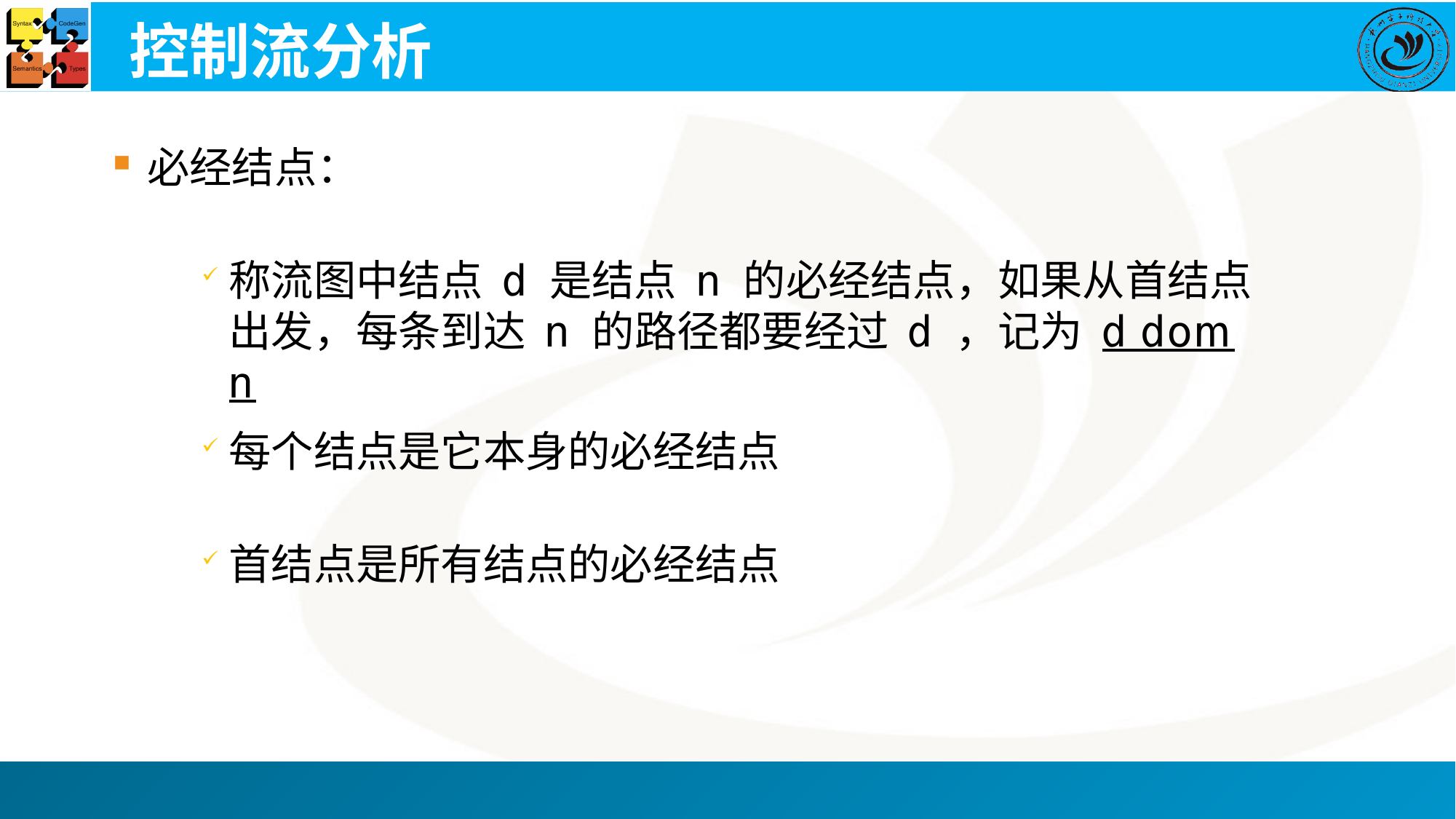

# 控制流分析
必经结点：
称流图中结点 d 是结点 n 的必经结点，如果从首结点出发，每条到达 n 的路径都要经过 d ，记为 d dom n
每个结点是它本身的必经结点
首结点是所有结点的必经结点
42